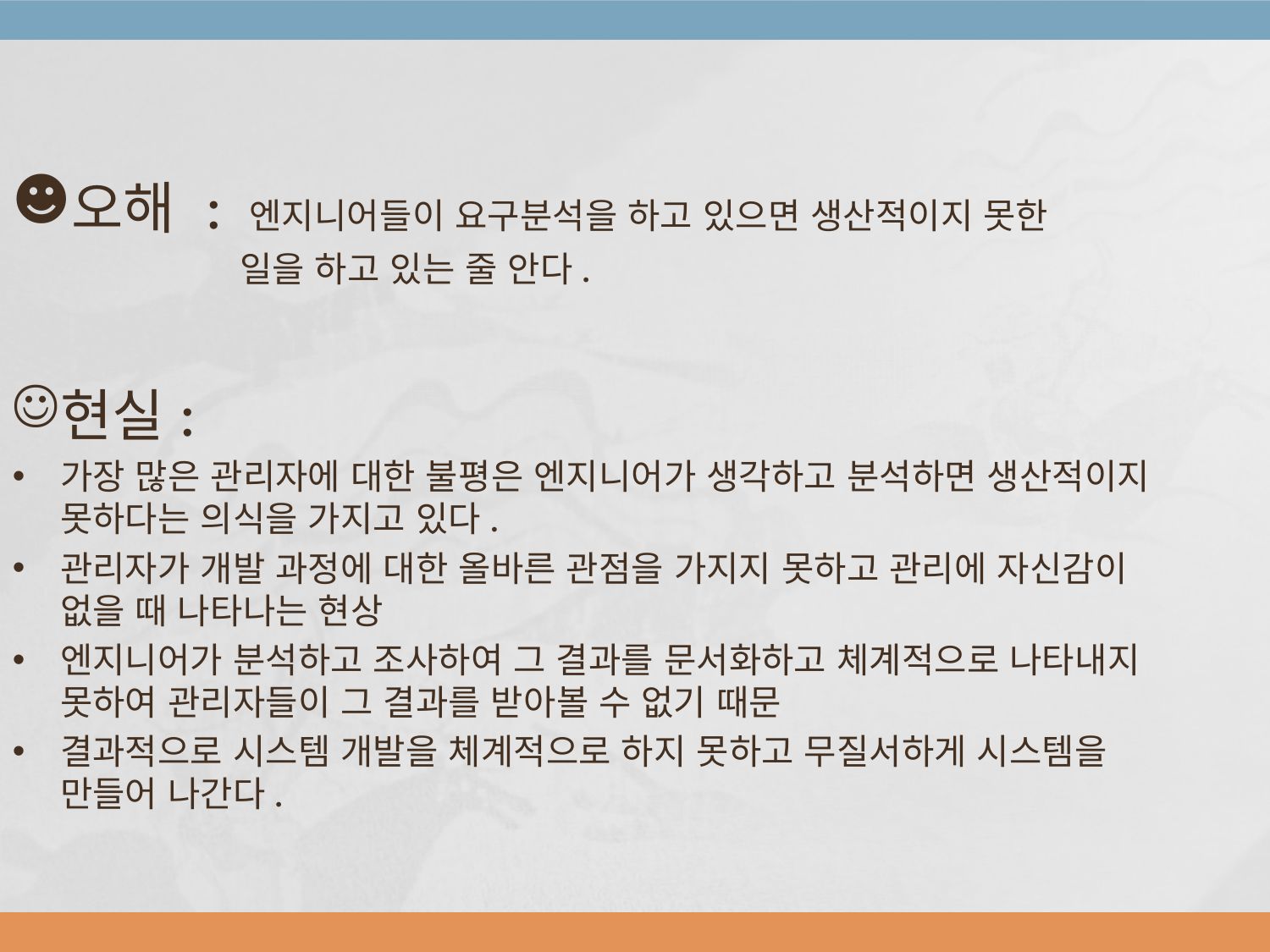

오해 : 엔지니어들이 요구분석을 하고 있으면 생산적이지 못한
                      일을 하고 있는 줄 안다.

현실:
가장 많은 관리자에 대한 불평은 엔지니어가 생각하고 분석하면 생산적이지 못하다는 의식을 가지고 있다.
관리자가 개발 과정에 대한 올바른 관점을 가지지 못하고 관리에 자신감이 없을 때 나타나는 현상
엔지니어가 분석하고 조사하여 그 결과를 문서화하고 체계적으로 나타내지 못하여 관리자들이 그 결과를 받아볼 수 없기 때문
결과적으로 시스템 개발을 체계적으로 하지 못하고 무질서하게 시스템을 만들어 나간다.